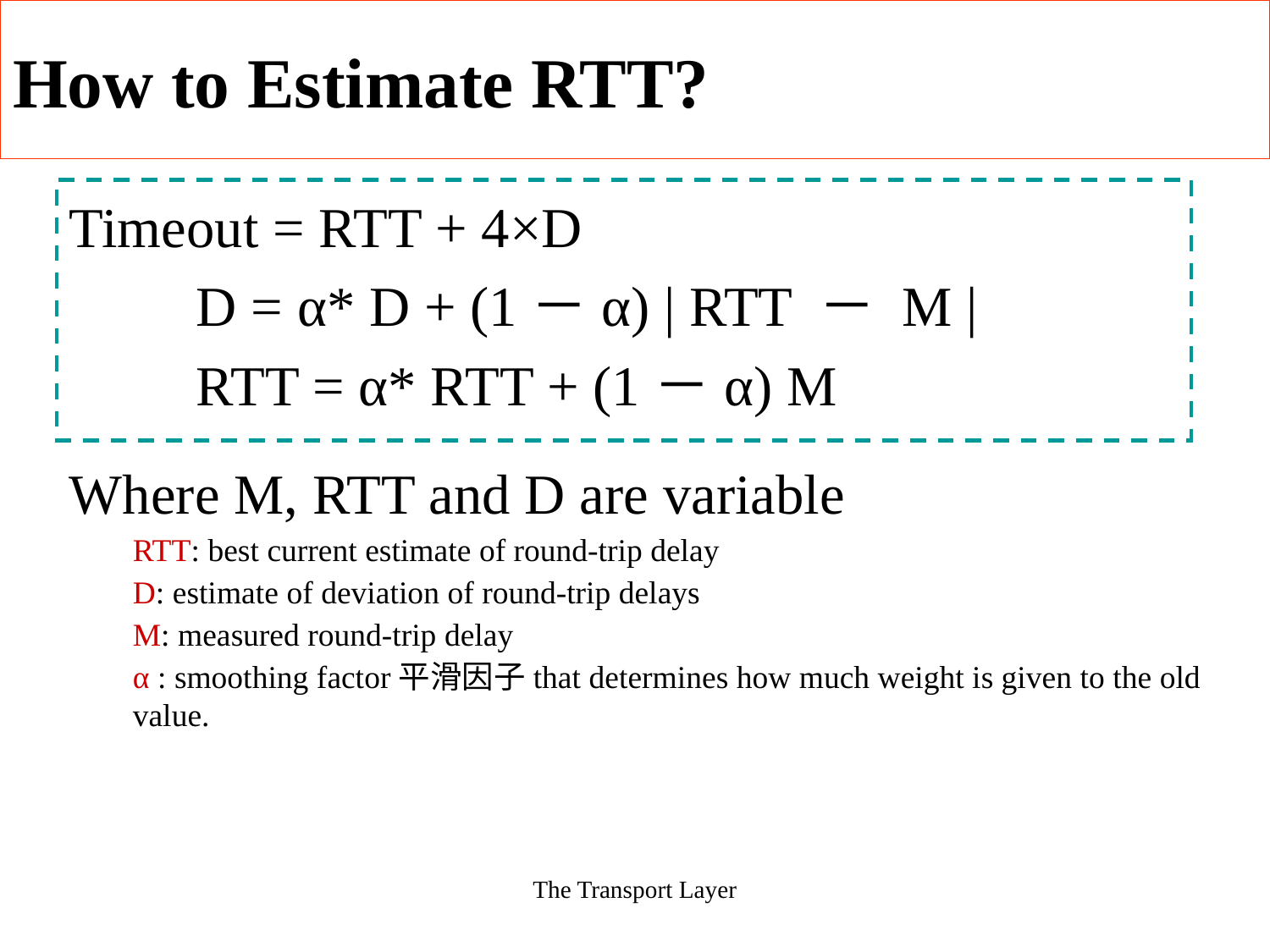

The Transport Layer
17
# How to Estimate RTT?

Timeout = RTT + 4×D
D = α* D + (1－α) | RTT － M |
RTT = α* RTT + (1－α) M

Where M, RTT and D are variable
RTT: best current estimate of round-trip delay
D: estimate of deviation of round-trip delays
M: measured round-trip delay
α : smoothing factor平滑因子that determines how much weight is given to the old value.